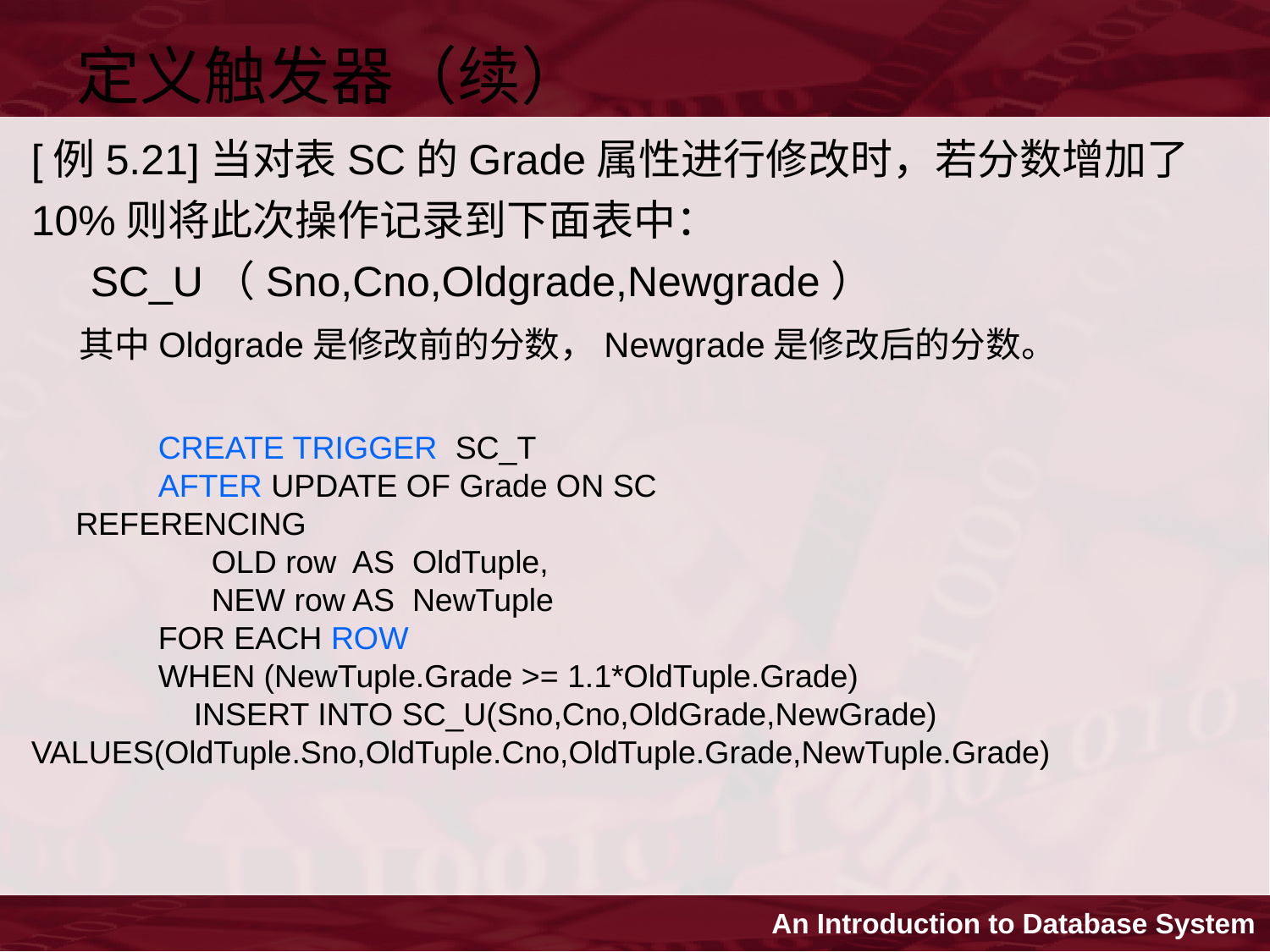

定义触发器（续）
[例5.21]当对表SC的Grade属性进行修改时，若分数增加了10%则将此次操作记录到下面表中：
     SC_U（Sno,Cno,Oldgrade,Newgrade）
    其中Oldgrade是修改前的分数，Newgrade是修改后的分数。

	CREATE TRIGGER  SC_T
	AFTER UPDATE OF Grade ON SC
     REFERENCING
	      OLD row  AS  OldTuple,
	      NEW row AS  NewTuple
	FOR EACH ROW
	WHEN (NewTuple.Grade >= 1.1*OldTuple.Grade)
	    INSERT INTO SC_U(Sno,Cno,OldGrade,NewGrade)
VALUES(OldTuple.Sno,OldTuple.Cno,OldTuple.Grade,NewTuple.Grade)